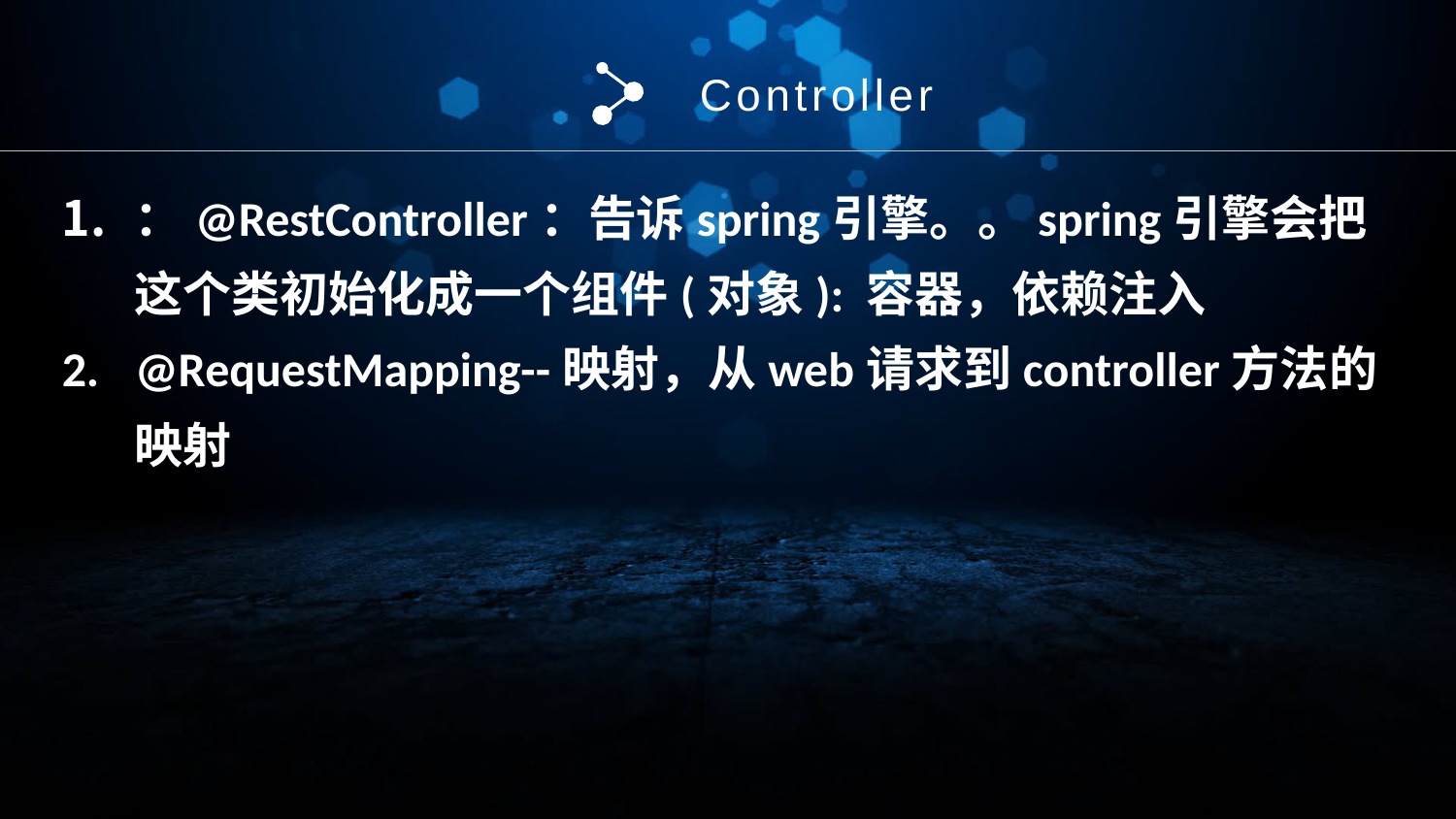

Controller

：@RestController：告诉spring引擎。。spring引擎会把这个类初始化成一个组件(对象): 容器，依赖注入
@RequestMapping--映射，从web请求到controller方法的映射